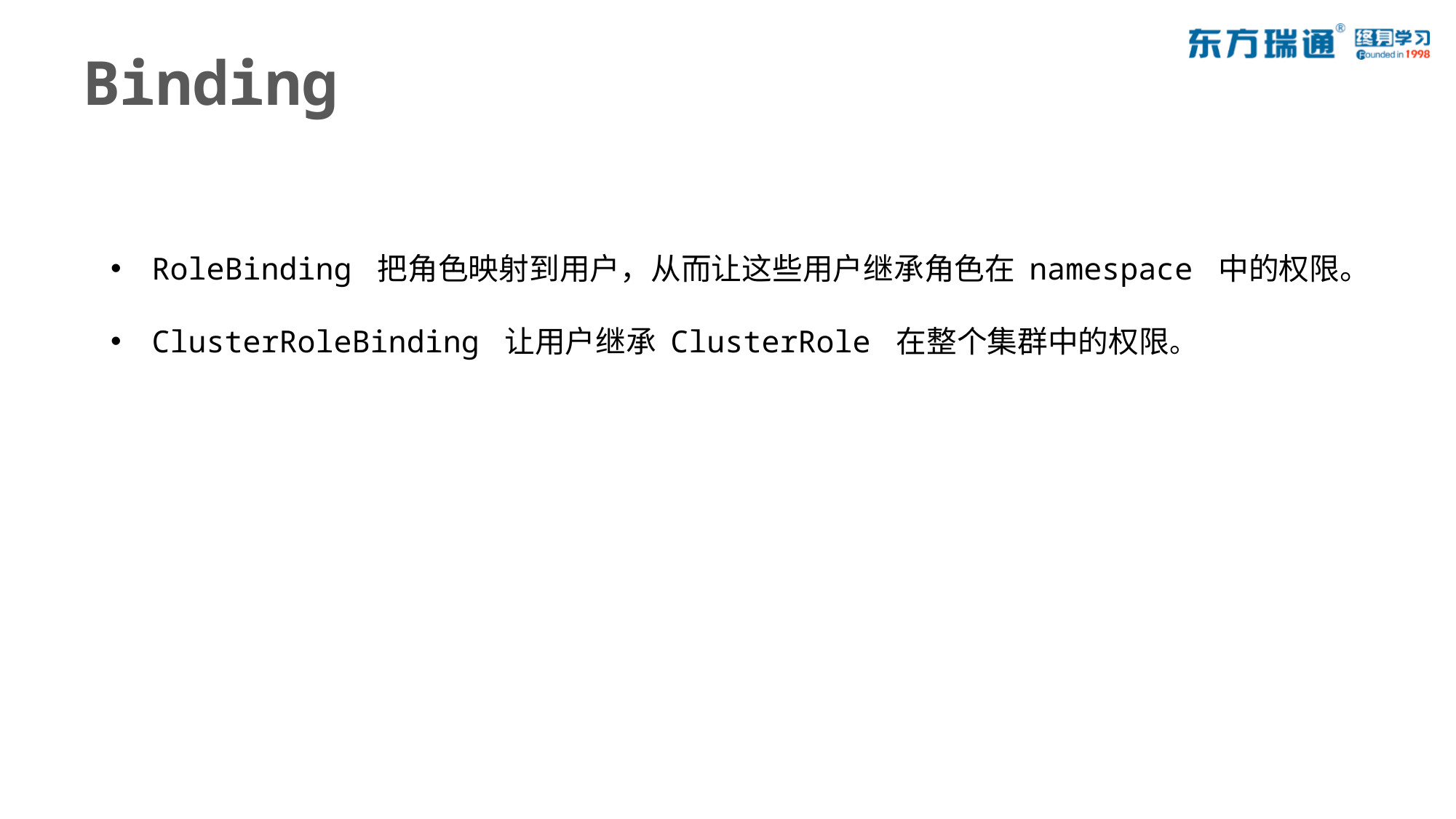

# Binding

RoleBinding 把角色映射到用户，从而让这些用户继承角色在 namespace 中的权限。

ClusterRoleBinding 让用户继承 ClusterRole 在整个集群中的权限。